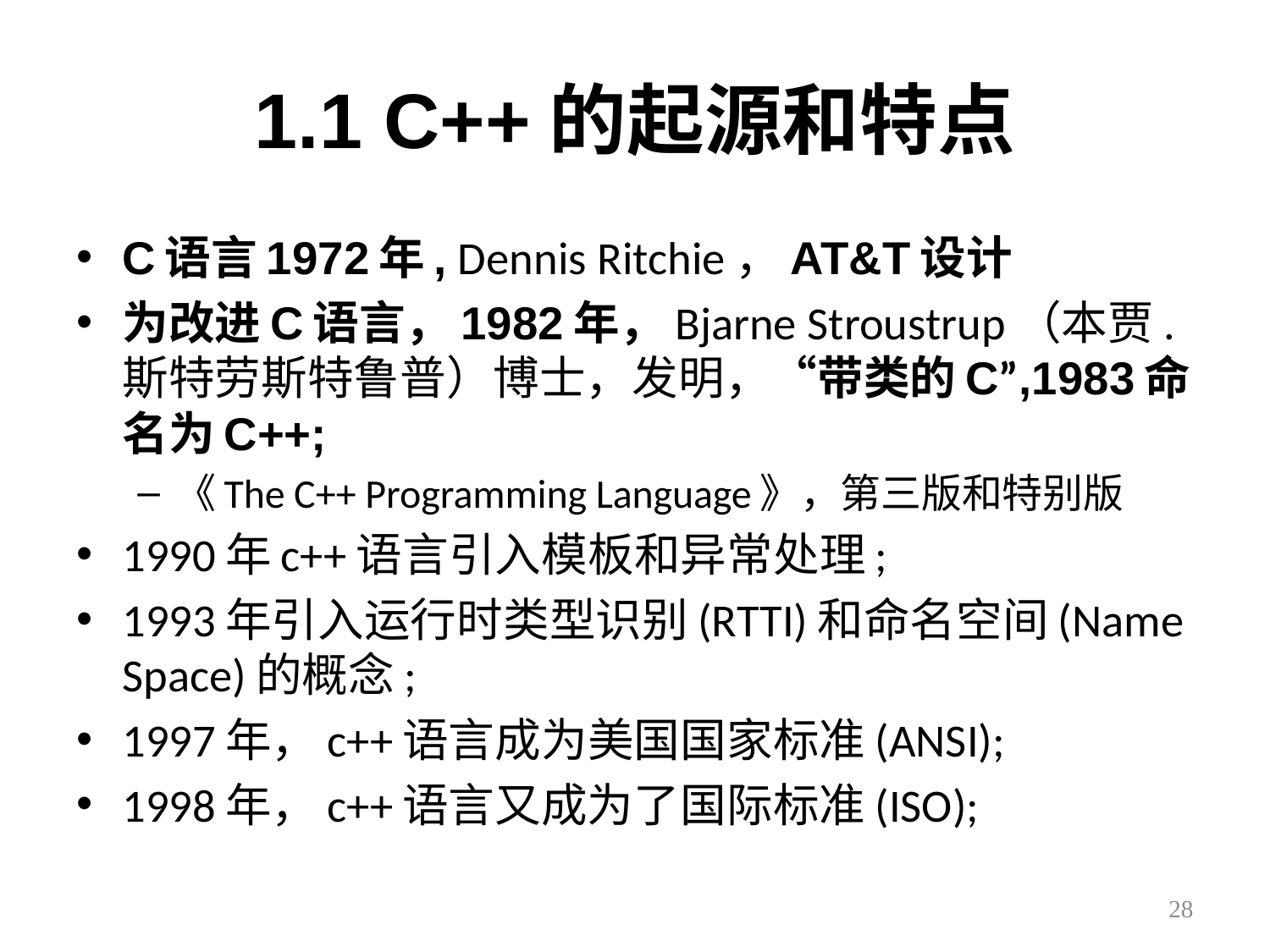

# 1.1 C++的起源和特点
C语言1972年, Dennis Ritchie，AT&T设计
为改进C语言，1982年，Bjarne Stroustrup（本贾.斯特劳斯特鲁普）博士，发明，“带类的C”,1983命名为C++;
《The C++ Programming Language》，第三版和特别版
1990年c++语言引入模板和异常处理;
1993年引入运行时类型识别(RTTI)和命名空间(Name Space)的概念;
1997年，c++语言成为美国国家标准(ANSI);
1998年，c++语言又成为了国际标准(ISO);

28